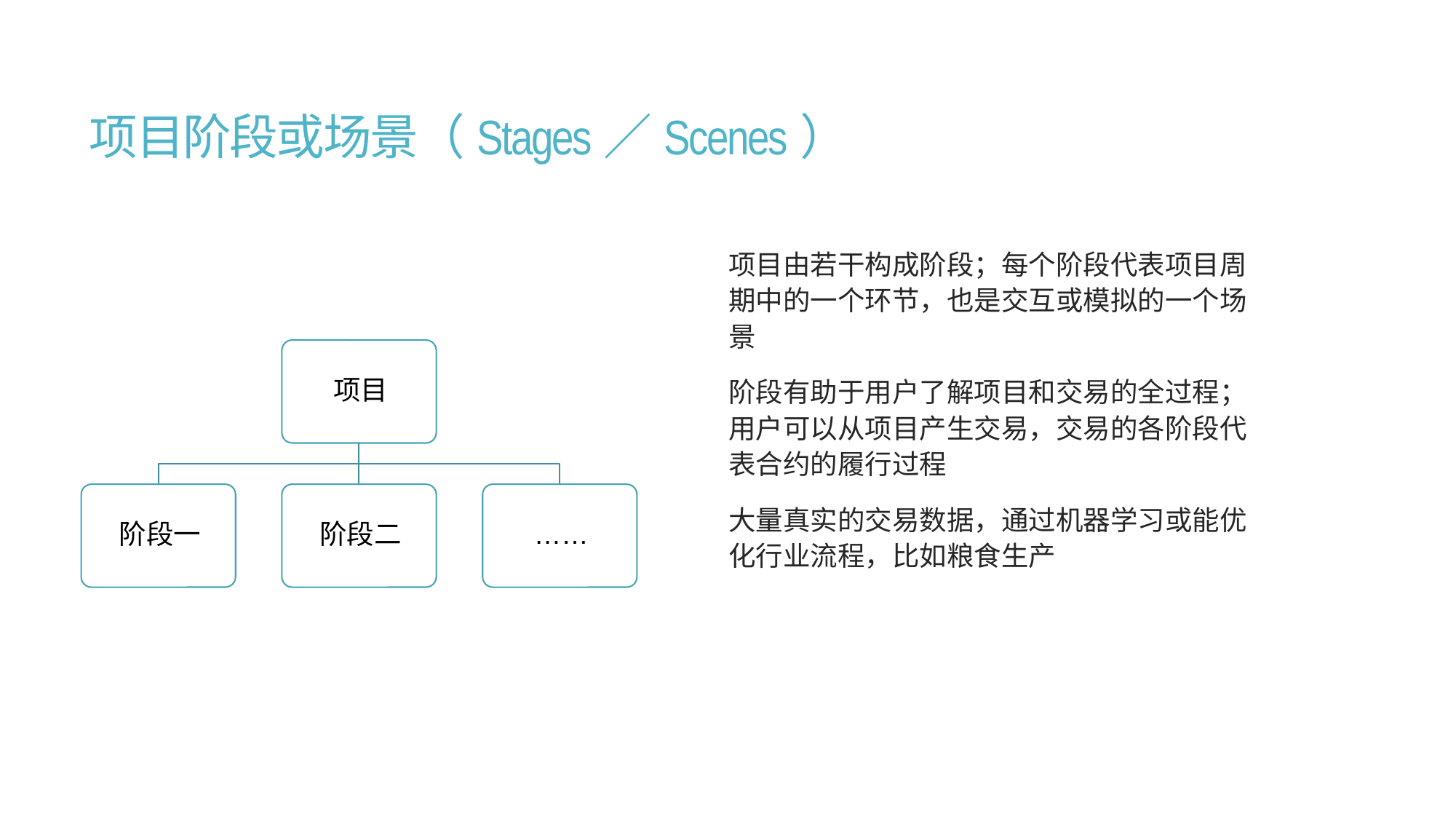

# 项目阶段或场景（Stages／Scenes）
项目由若干构成阶段；每个阶段代表项目周期中的一个环节，也是交互或模拟的一个场景
阶段有助于用户了解项目和交易的全过程；用户可以从项目产生交易，交易的各阶段代表合约的履行过程
大量真实的交易数据，通过机器学习或能优化行业流程，比如粮食生产

项目
阶段一
阶段二
……